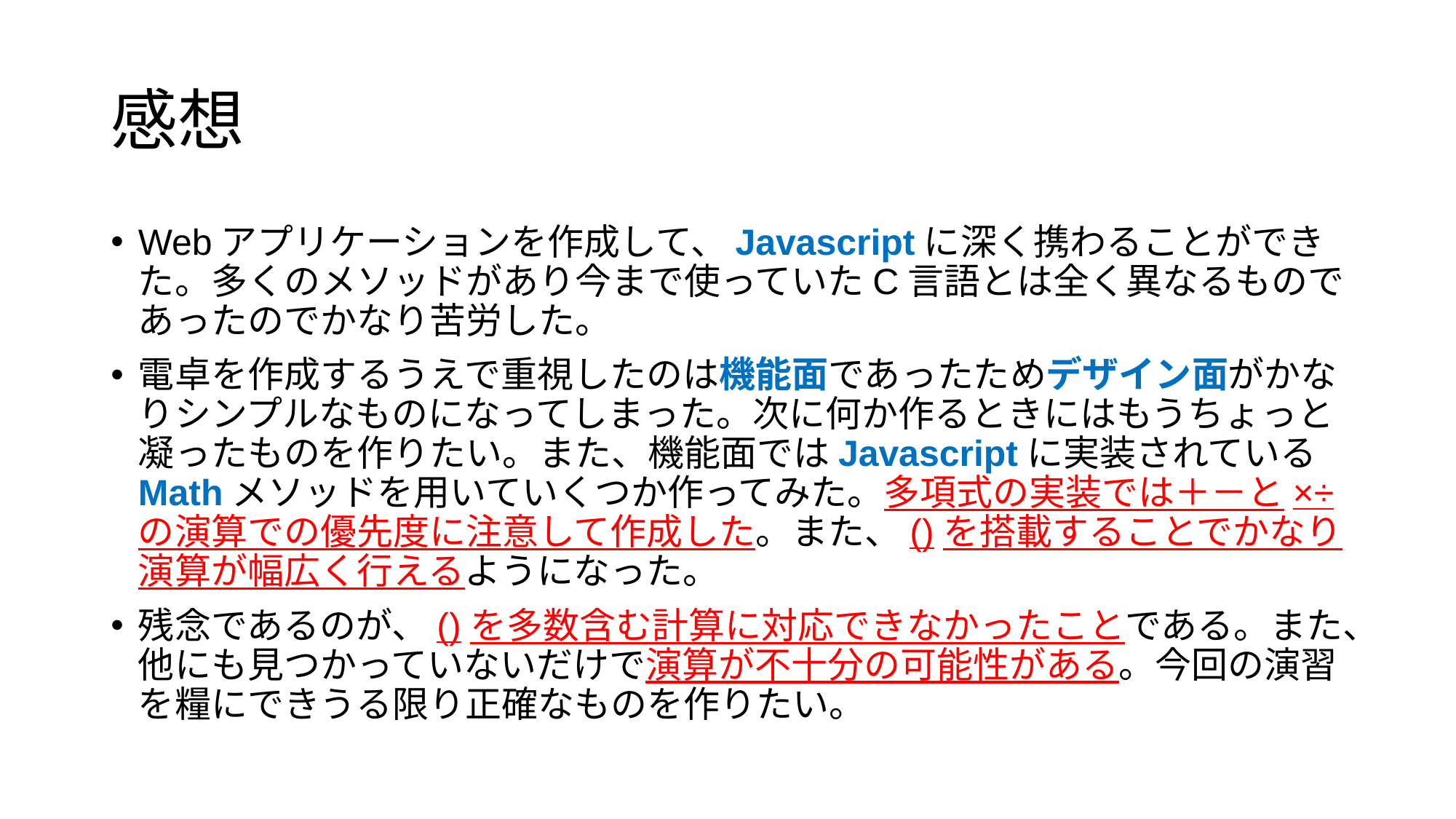

# 感想
Webアプリケーションを作成して、Javascriptに深く携わることができた。多くのメソッドがあり今まで使っていたC言語とは全く異なるものであったのでかなり苦労した。
電卓を作成するうえで重視したのは機能面であったためデザイン面がかなりシンプルなものになってしまった。次に何か作るときにはもうちょっと凝ったものを作りたい。また、機能面ではJavascriptに実装されているMathメソッドを用いていくつか作ってみた。多項式の実装では＋－と×÷の演算での優先度に注意して作成した。また、()を搭載することでかなり演算が幅広く行えるようになった。
残念であるのが、()を多数含む計算に対応できなかったことである。また、他にも見つかっていないだけで演算が不十分の可能性がある。今回の演習を糧にできうる限り正確なものを作りたい。